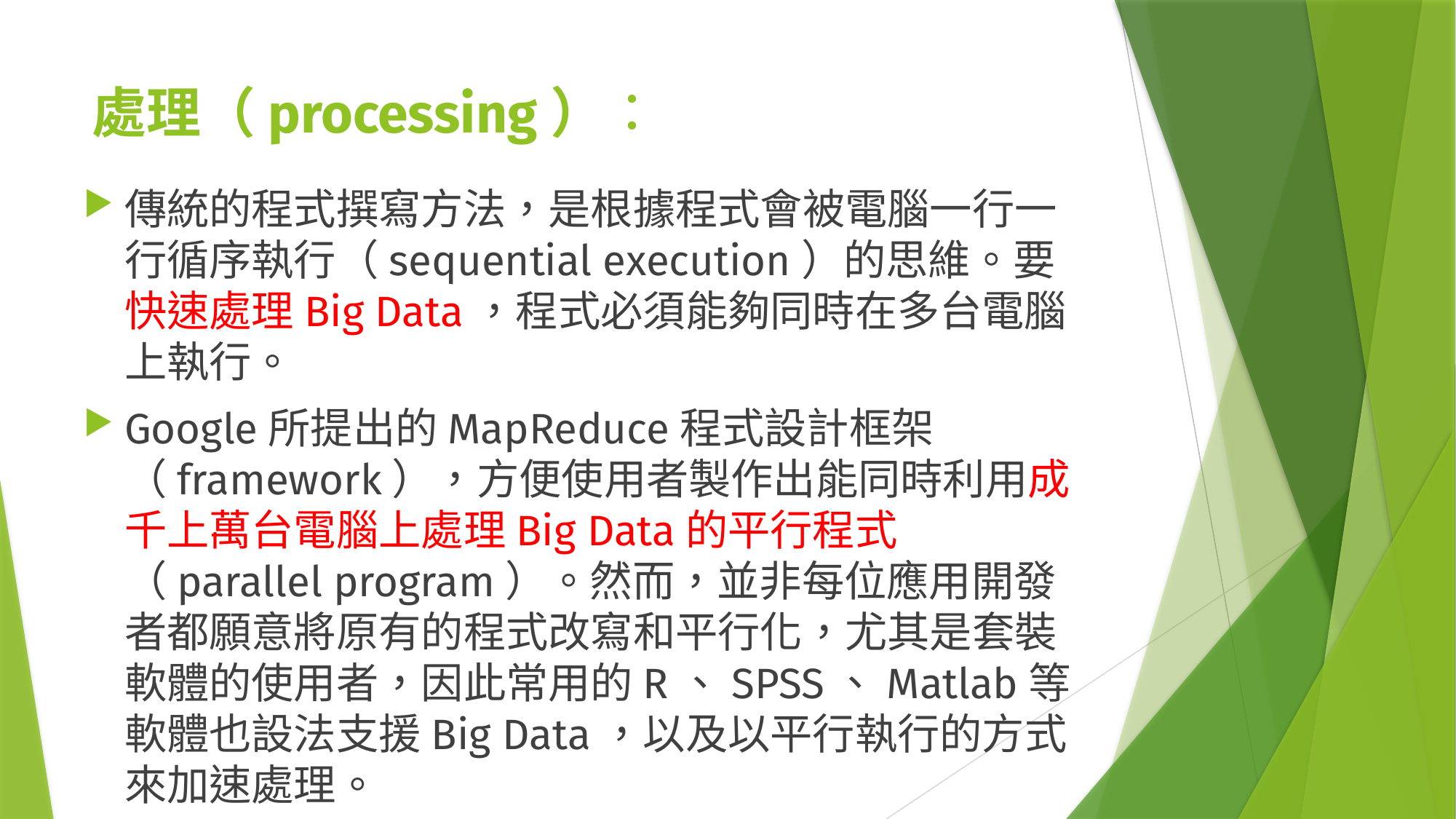

# 處理（processing）：
傳統的程式撰寫方法，是根據程式會被電腦一行一行循序執行（sequential execution）的思維。要快速處理Big Data，程式必須能夠同時在多台電腦上執行。
Google所提出的MapReduce程式設計框架（framework），方便使用者製作出能同時利用成千上萬台電腦上處理Big Data的平行程式（parallel program）。然而，並非每位應用開發者都願意將原有的程式改寫和平行化，尤其是套裝軟體的使用者，因此常用的R、SPSS、Matlab等軟體也設法支援Big Data，以及以平行執行的方式來加速處理。